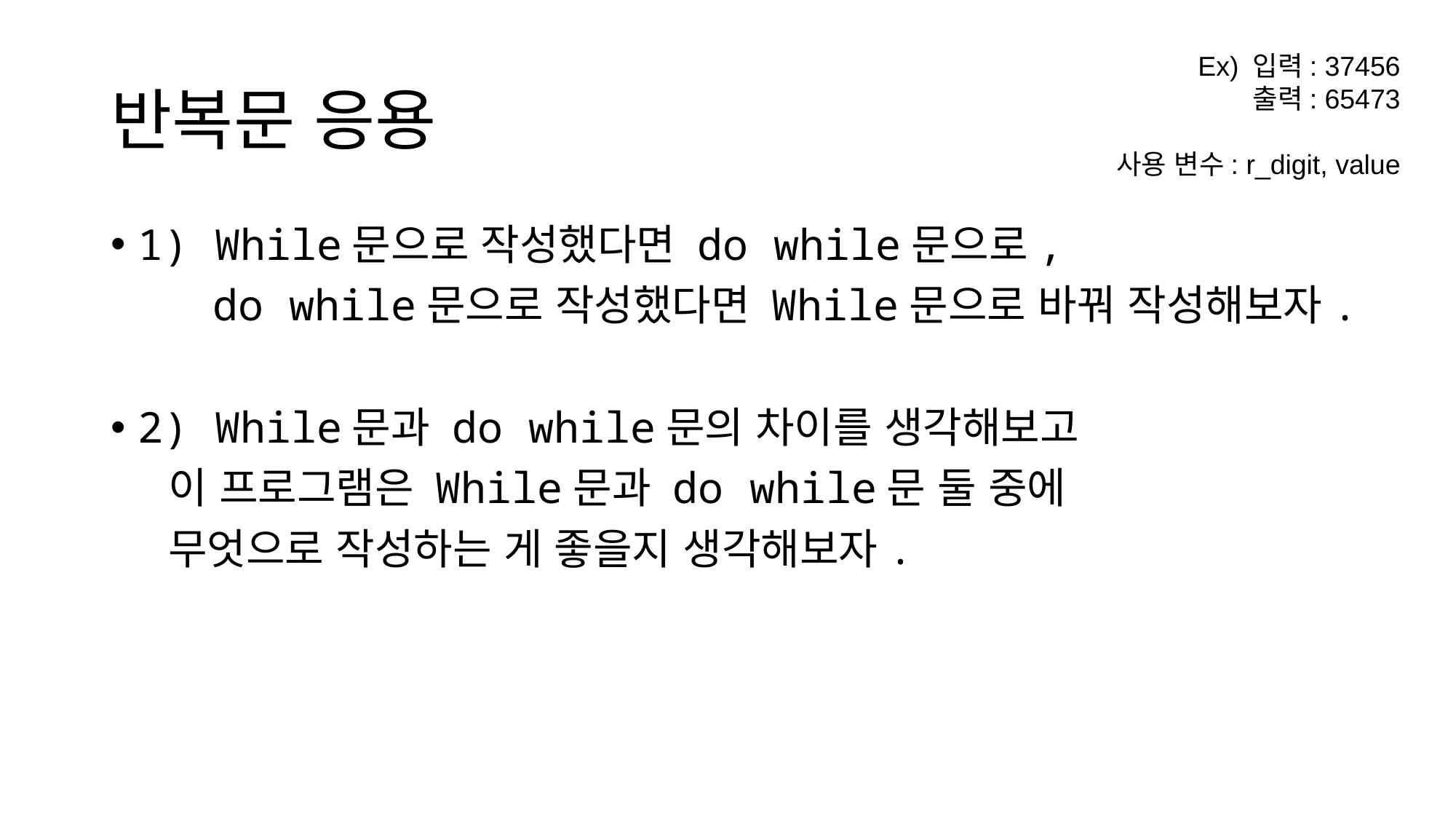

# 반복문 응용
Ex) 입력: 37456
    출력: 65473

사용 변수: r_digit, value
1) While문으로 작성했다면 do while문으로,
    do while문으로 작성했다면 While문으로 바꿔 작성해보자.

2) While문과 do while문의 차이를 생각해보고
    이 프로그램은 While문과 do while문 둘 중에
    무엇으로 작성하는 게 좋을지 생각해보자.